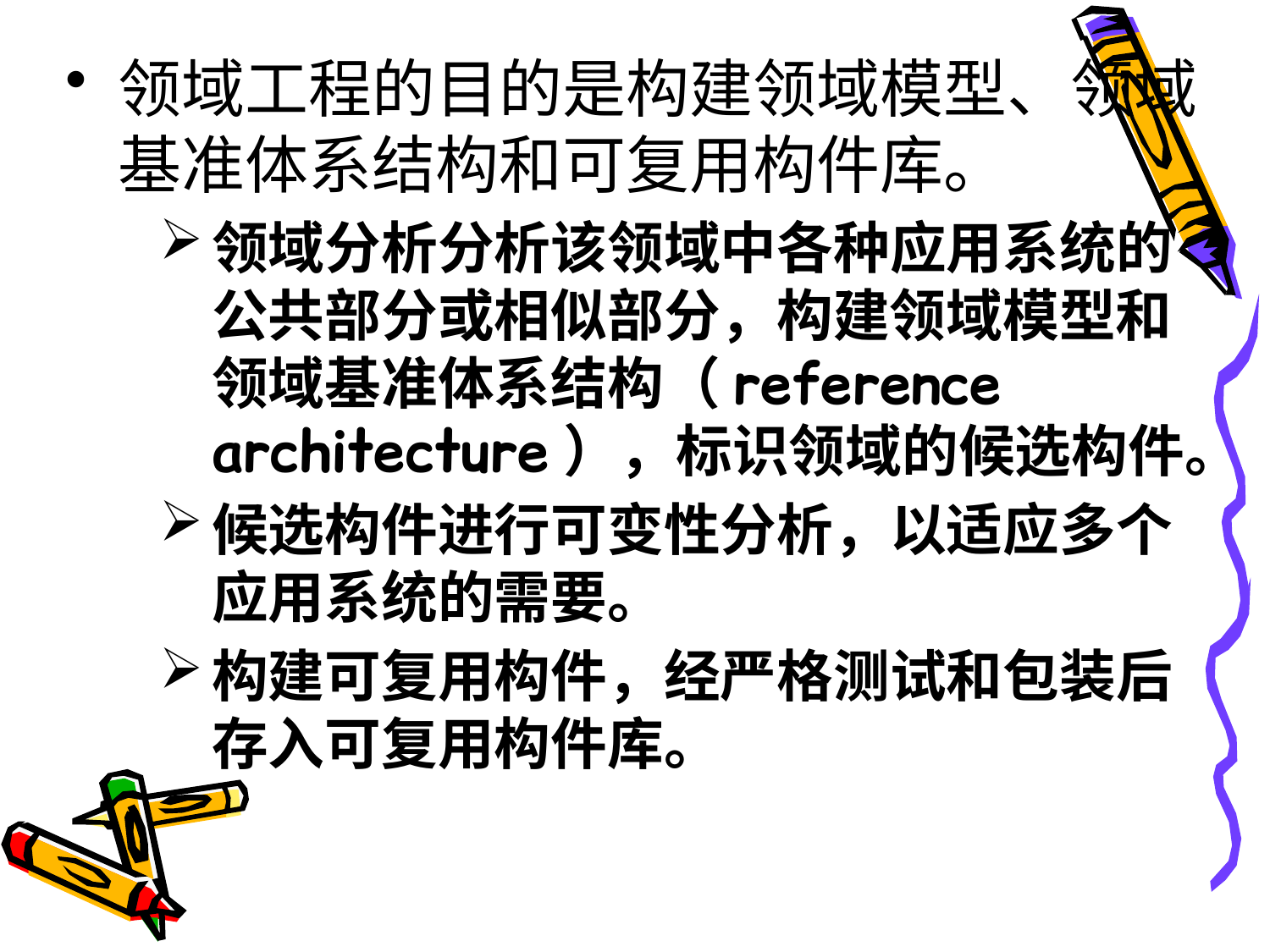

领域工程的目的是构建领域模型、领域基准体系结构和可复用构件库。
领域分析分析该领域中各种应用系统的公共部分或相似部分，构建领域模型和领域基准体系结构（reference architecture），标识领域的候选构件。
候选构件进行可变性分析，以适应多个应用系统的需要。
构建可复用构件，经严格测试和包装后存入可复用构件库。